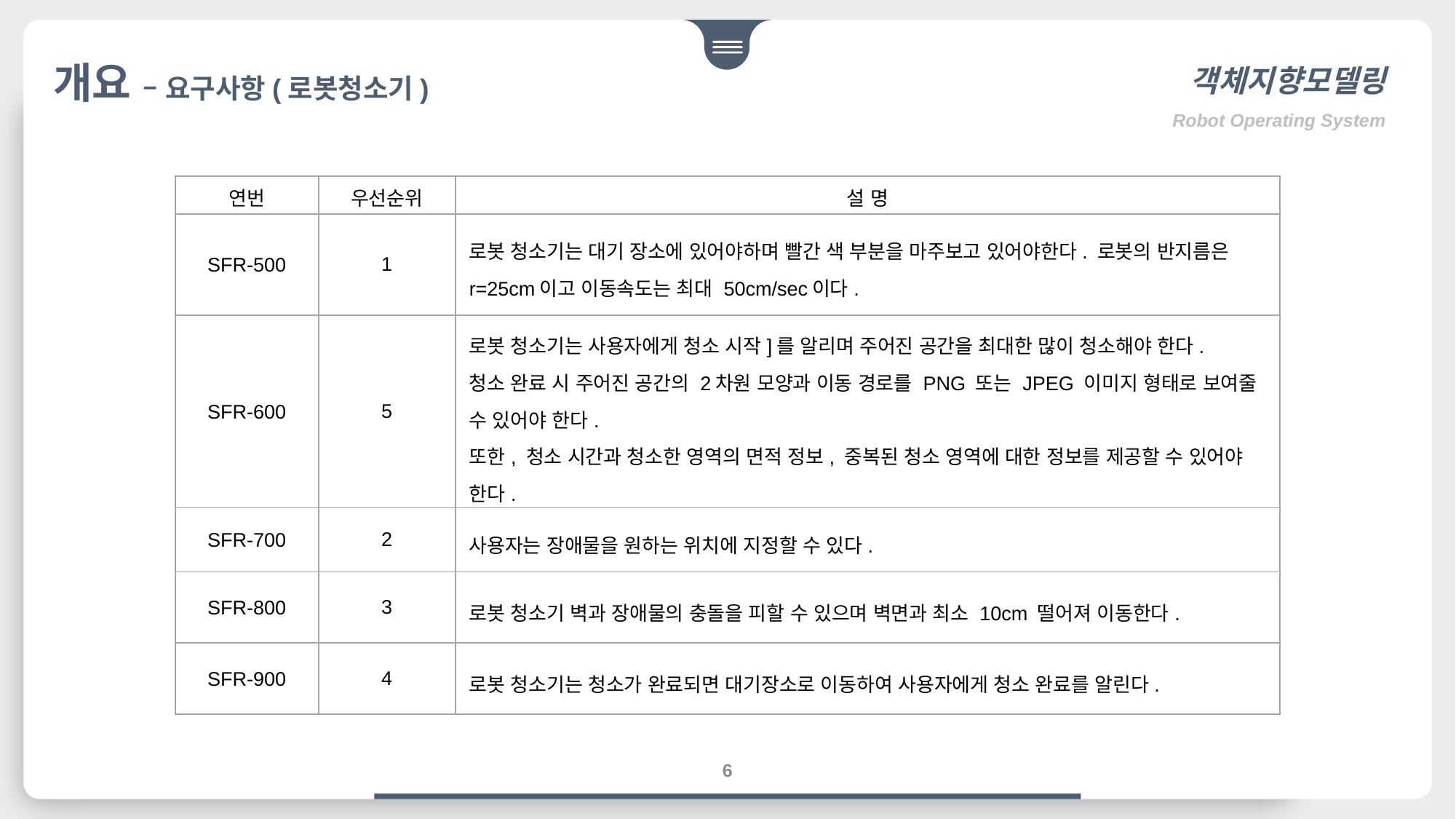

개요 – 요구사항(로봇청소기)
객체지향모델링
Robot Operating System
| 연번 | 우선순위 | 설 명 |
| --- | --- | --- |
| SFR-500 | 1 | 로봇 청소기는 대기 장소에 있어야하며 빨간 색 부분을 마주보고 있어야한다. 로봇의 반지름은 r=25cm이고 이동속도는 최대 50cm/sec이다. |
| SFR-600 | 5 | 로봇 청소기는 사용자에게 청소 시작]를 알리며 주어진 공간을 최대한 많이 청소해야 한다. 청소 완료 시 주어진 공간의 2차원 모양과 이동 경로를 PNG 또는 JPEG 이미지 형태로 보여줄 수 있어야 한다. 또한, 청소 시간과 청소한 영역의 면적 정보, 중복된 청소 영역에 대한 정보를 제공할 수 있어야 한다. |
| SFR-700 | 2 | 사용자는 장애물을 원하는 위치에 지정할 수 있다. |
| SFR-800 | 3 | 로봇 청소기 벽과 장애물의 충돌을 피할 수 있으며 벽면과 최소 10cm 떨어져 이동한다. |
| SFR-900 | 4 | 로봇 청소기는 청소가 완료되면 대기장소로 이동하여 사용자에게 청소 완료를 알린다. |
6